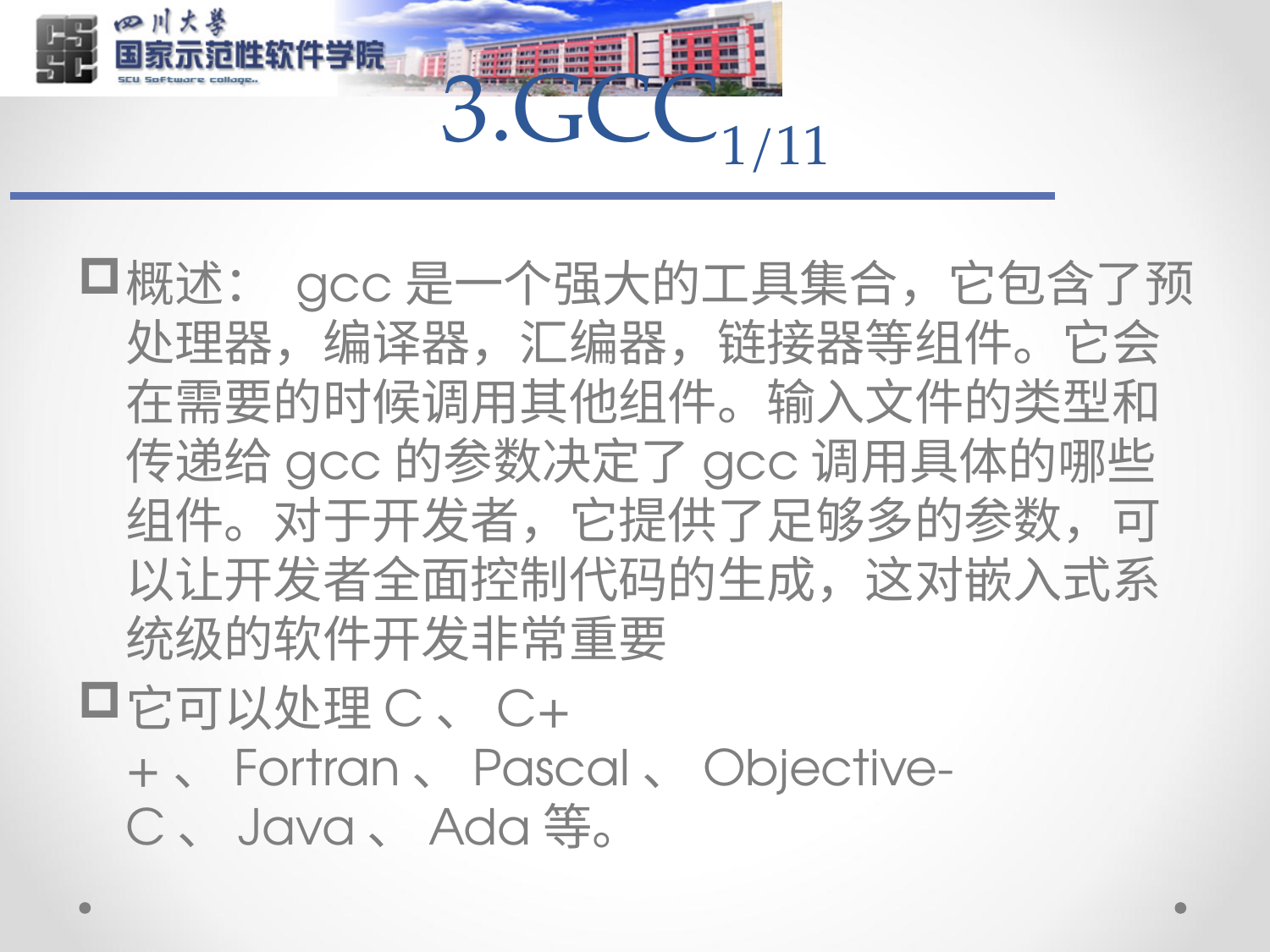

# 3.GCC1/11
概述： gcc是一个强大的工具集合，它包含了预处理器，编译器，汇编器，链接器等组件。它会在需要的时候调用其他组件。输入文件的类型和传递给gcc的参数决定了gcc调用具体的哪些组件。对于开发者，它提供了足够多的参数，可以让开发者全面控制代码的生成，这对嵌入式系统级的软件开发非常重要
它可以处理C、C++、Fortran、Pascal、Objective-C、Java、Ada等。